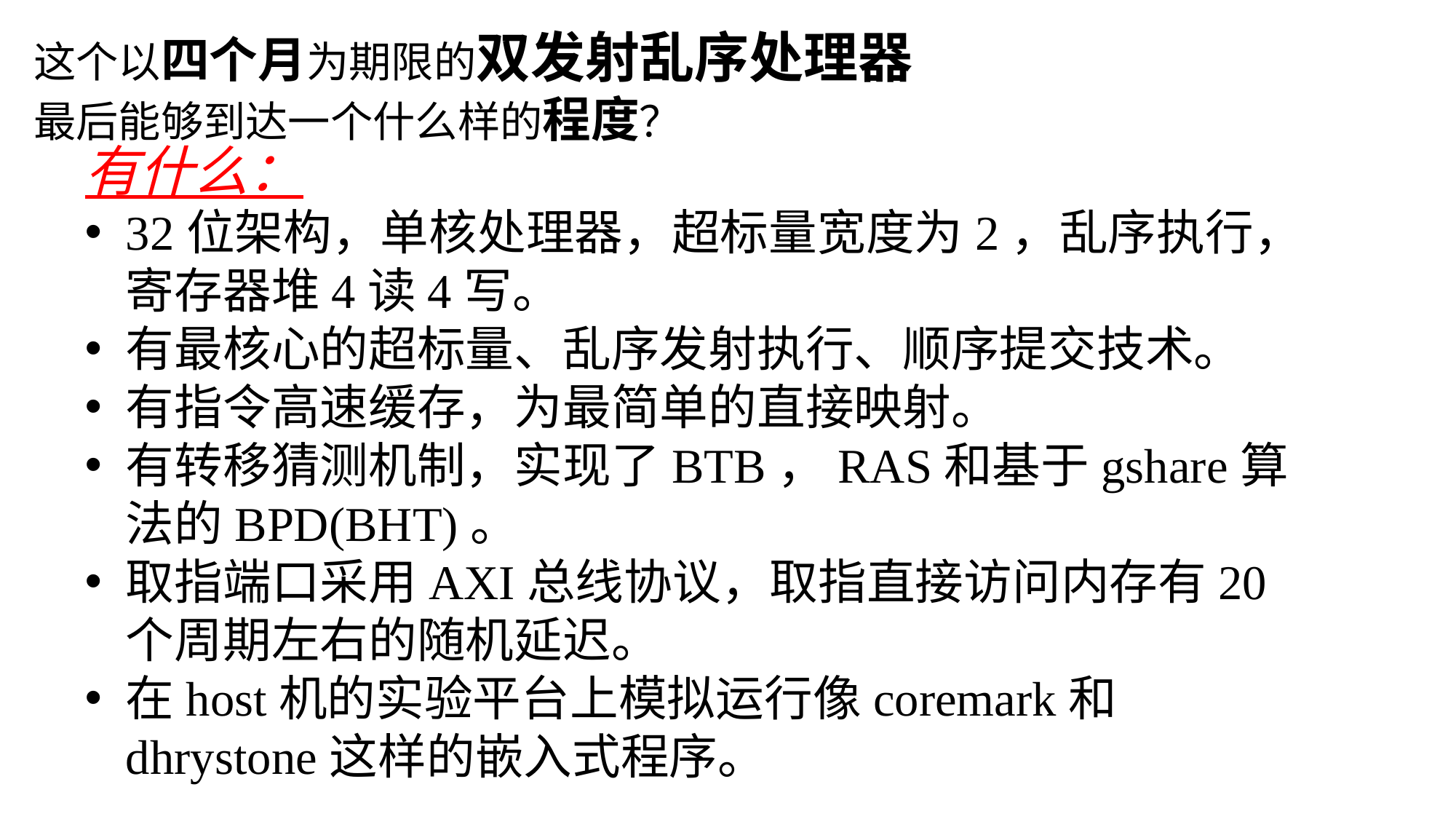

这个以四个月为期限的双发射乱序处理器
最后能够到达一个什么样的程度？
有什么：
32位架构，单核处理器，超标量宽度为2，乱序执行，寄存器堆4读4写。
有最核心的超标量、乱序发射执行、顺序提交技术。
有指令高速缓存，为最简单的直接映射。
有转移猜测机制，实现了BTB，RAS和基于gshare算法的BPD(BHT)。
取指端口采用AXI总线协议，取指直接访问内存有20个周期左右的随机延迟。
在host机的实验平台上模拟运行像coremark和dhrystone这样的嵌入式程序。